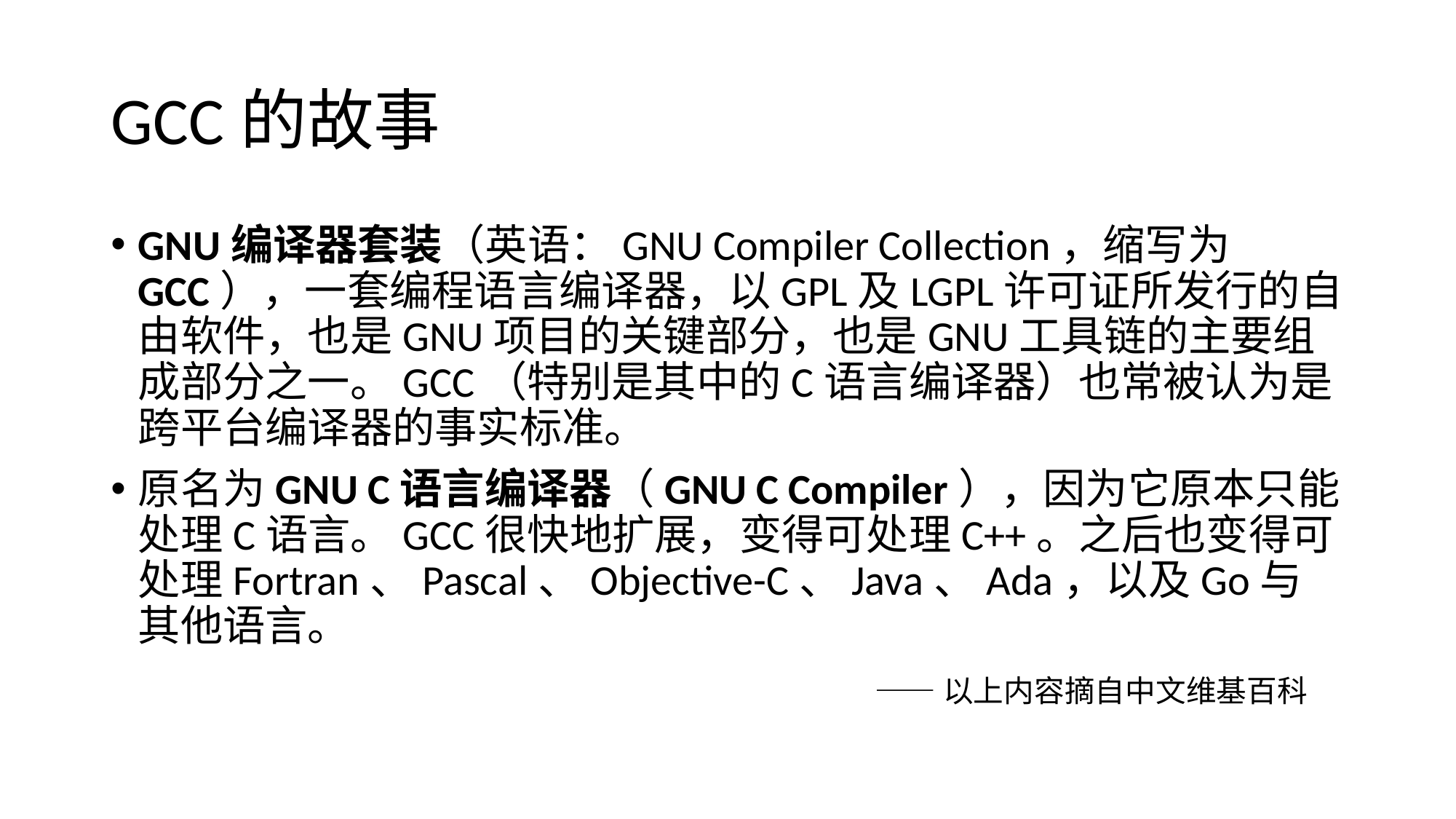

# GCC的故事
GNU编译器套装（英语：GNU Compiler Collection，缩写为GCC），一套编程语言编译器，以GPL及LGPL许可证所发行的自由软件，也是GNU项目的关键部分，也是GNU工具链的主要组成部分之一。GCC（特别是其中的C语言编译器）也常被认为是跨平台编译器的事实标准。
原名为GNU C语言编译器（GNU C Compiler），因为它原本只能处理C语言。GCC很快地扩展，变得可处理C++。之后也变得可处理Fortran、Pascal、Objective-C、Java、Ada，以及Go与其他语言。
							——以上内容摘自中文维基百科